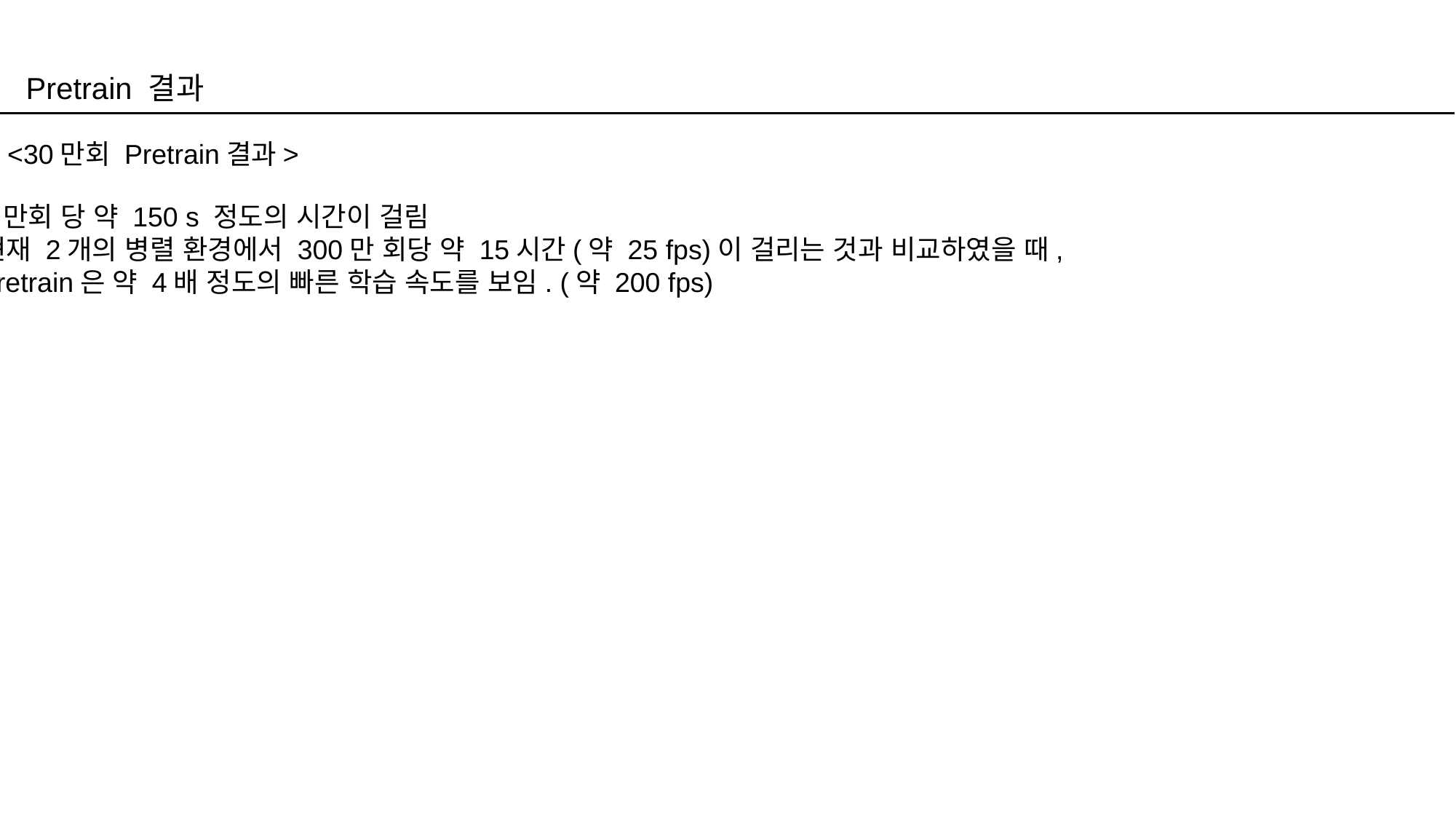

Pretrain 결과
<30만회 Pretrain결과>

3만회 당 약 150 s 정도의 시간이 걸림
현재 2개의 병렬 환경에서 300만 회당 약 15시간(약 25 fps)이 걸리는 것과 비교하였을 때,
pretrain은 약 4배 정도의 빠른 학습 속도를 보임. (약 200 fps)